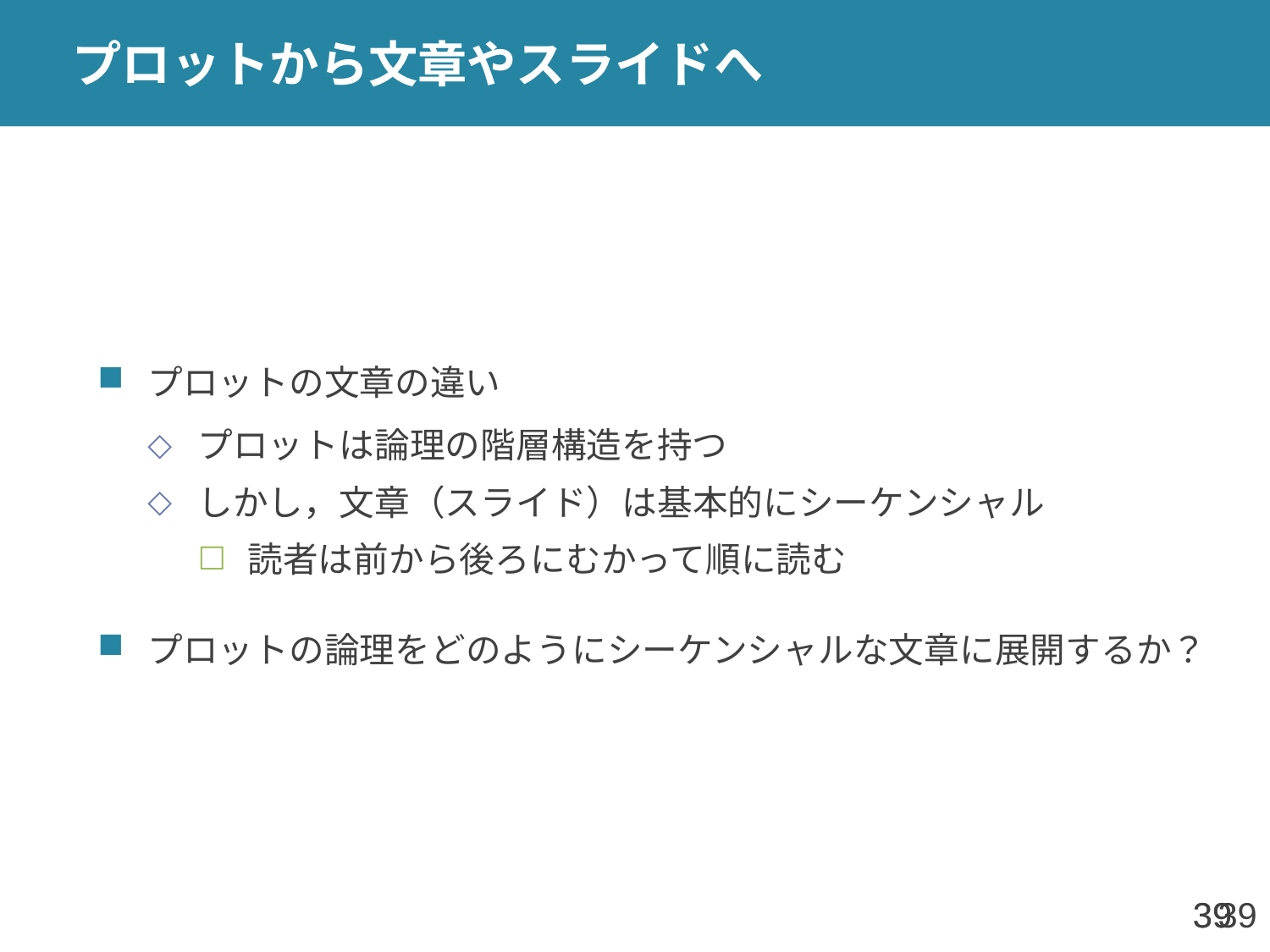

# プロットから文章やスライドへ
プロットの文章の違い
プロットは論理の階層構造を持つ
しかし，文章（スライド）は基本的にシーケンシャル
読者は前から後ろにむかって順に読む
プロットの論理をどのようにシーケンシャルな文章に展開するか？
39